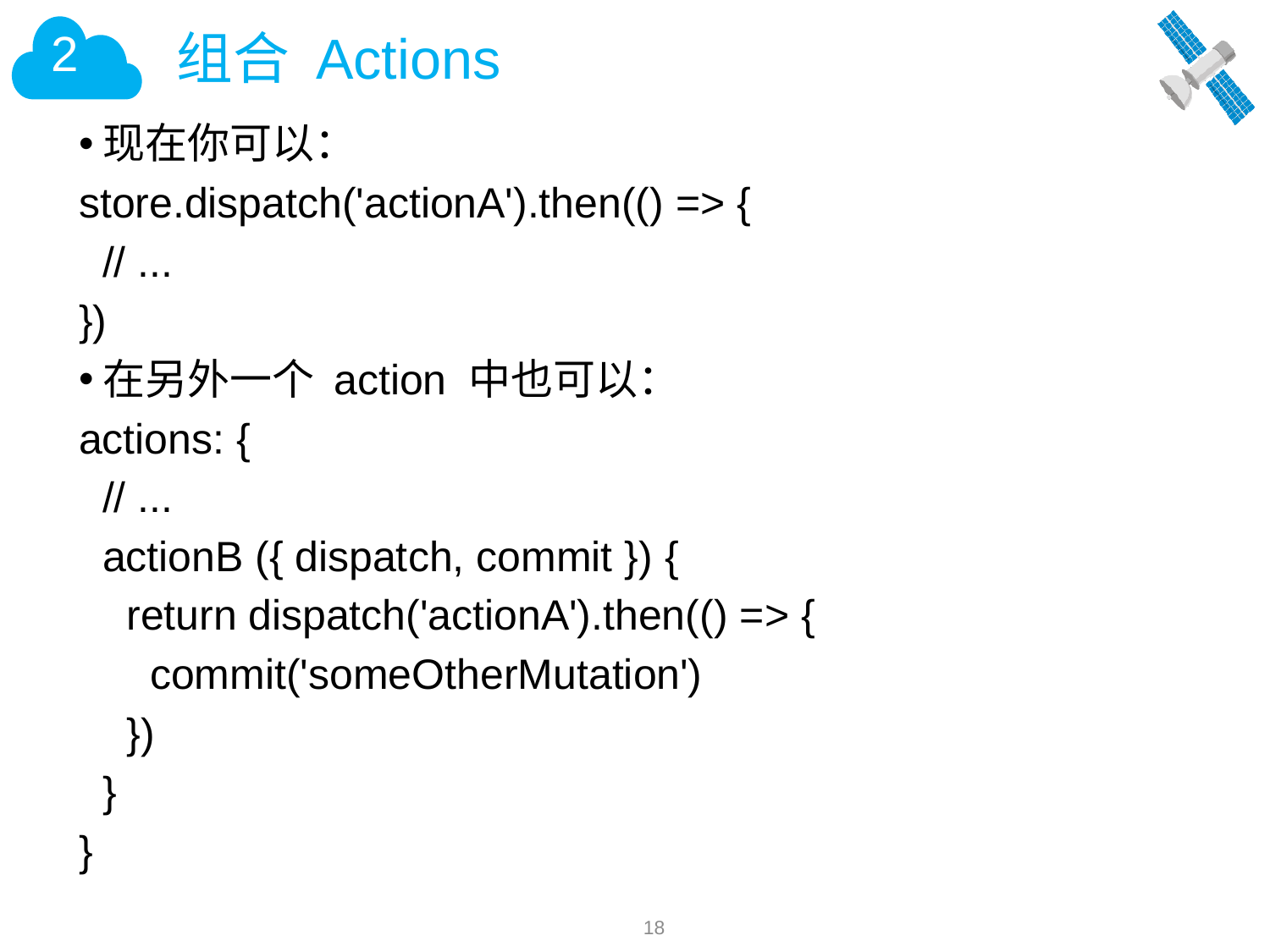

# 组合 Actions
现在你可以：
store.dispatch('actionA').then(() => {
  // ...
})
在另外一个 action 中也可以：
actions: {
  // ...
  actionB ({ dispatch, commit }) {
    return dispatch('actionA').then(() => {
      commit('someOtherMutation')
    })
  }
}
18